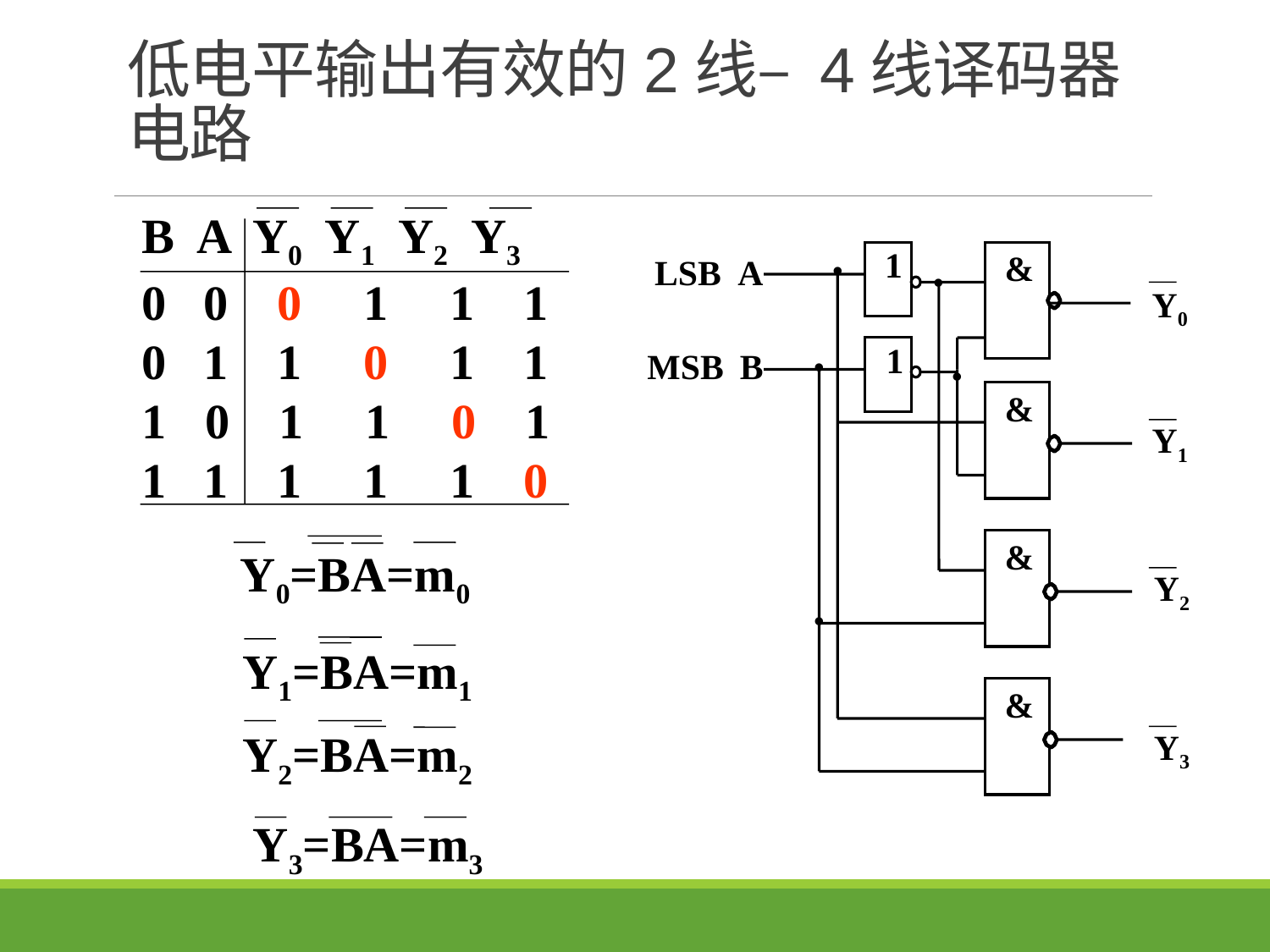

# 低电平输出有效的2线– 4线译码器电路
B  A  Y0  Y1  Y2  Y3
0   0    0     1     1    1
0   1    1     0     1    1
0    1     1     0    1
1   1    1     1     1    0

.
.
1
&

 LSB
A

Y0

.
.
1
 MSB
B

&

Y1

&

Y2

.

&

Y3

Y0=BA=m0

Y1=BA=m1

Y2=BA=m2

Y3=BA=m3